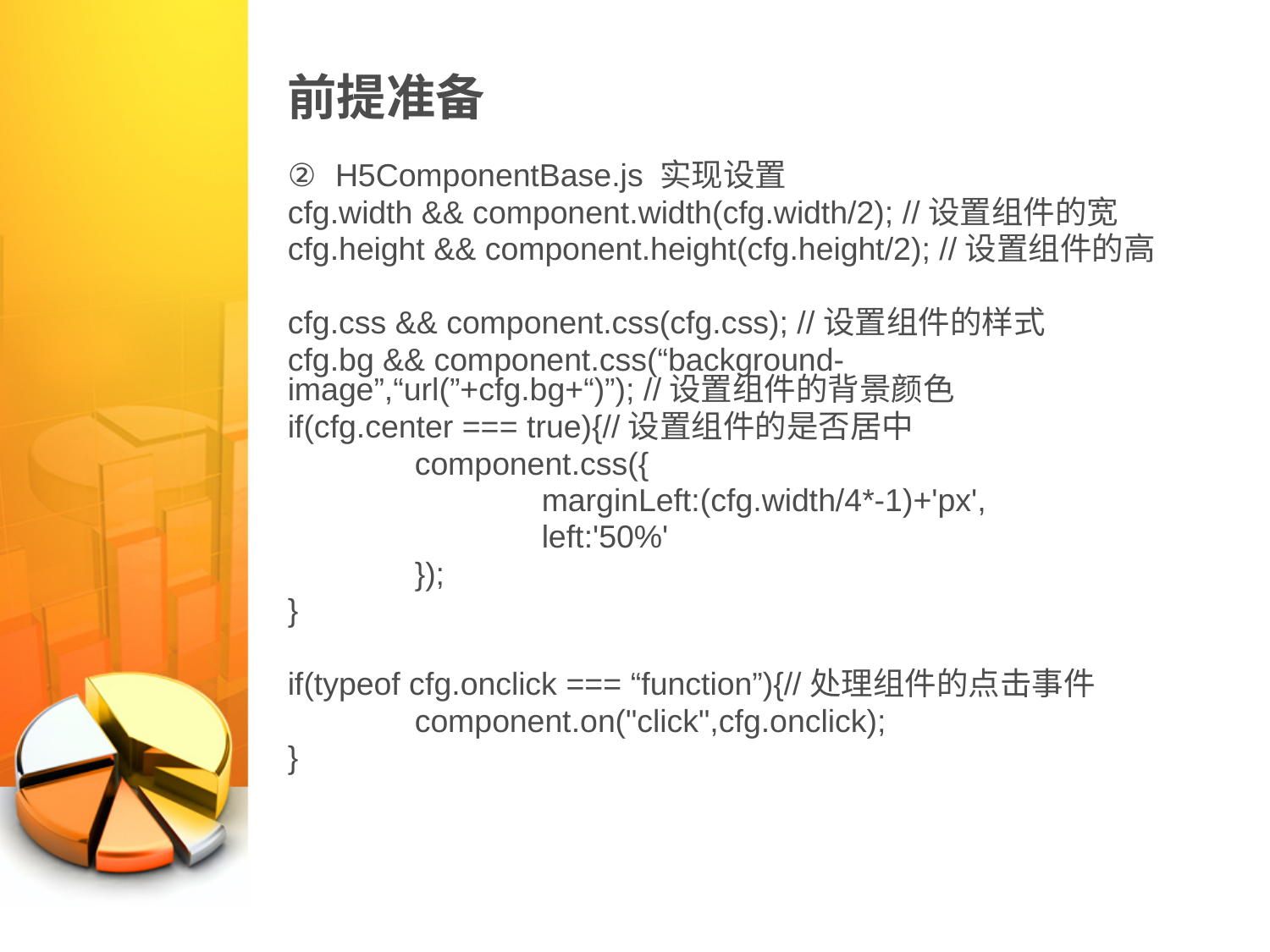

# 前提准备
H5ComponentBase.js 实现设置
cfg.width && component.width(cfg.width/2); //设置组件的宽
cfg.height && component.height(cfg.height/2); //设置组件的高

cfg.css && component.css(cfg.css); //设置组件的样式
cfg.bg && component.css(“background-image”,“url(”+cfg.bg+“)”); //设置组件的背景颜色
if(cfg.center === true){//设置组件的是否居中
	component.css({
		marginLeft:(cfg.width/4*-1)+'px',
		left:'50%'
	});
}

if(typeof cfg.onclick === “function”){//处理组件的点击事件
	component.on("click",cfg.onclick);
}

PPT模板下载：www.1ppt.com/moban/     行业PPT模板：www.1ppt.com/hangye/
节日PPT模板：www.1ppt.com/jieri/           PPT素材下载：www.1ppt.com/sucai/
PPT背景图片：www.1ppt.com/beijing/      PPT图表下载：www.1ppt.com/tubiao/
优秀PPT下载：www.1ppt.com/xiazai/        PPT教程： www.1ppt.com/powerpoint/
Word教程： www.1ppt.com/word/              Excel教程：www.1ppt.com/excel/
资料下载：www.1ppt.com/ziliao/                PPT课件下载：www.1ppt.com/kejian/
范文下载：www.1ppt.com/fanwen/             试卷下载：www.1ppt.com/shiti/
教案下载：www.1ppt.com/jiaoan/        PPT论坛：www.1ppt.cn